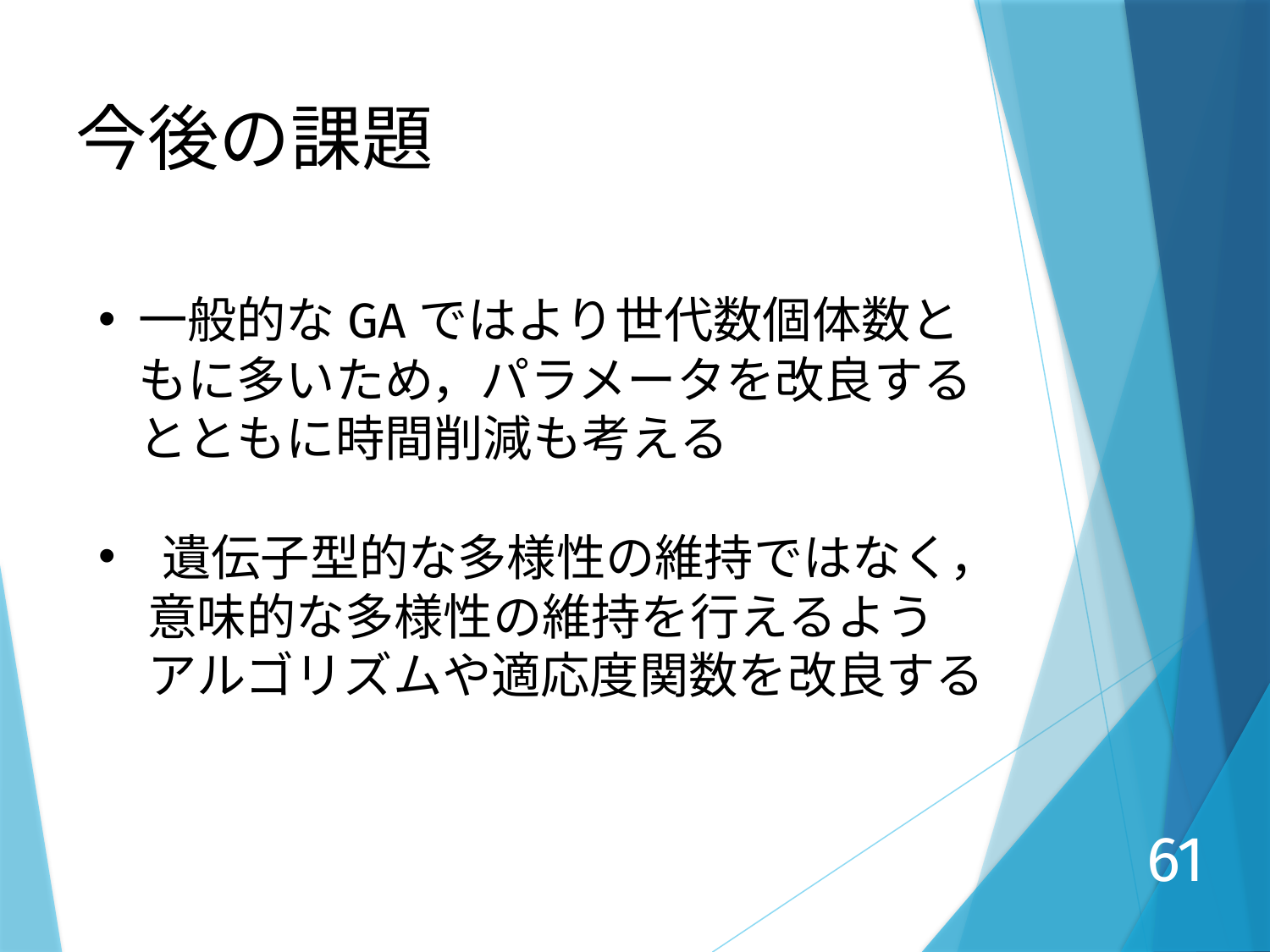

今後の課題
一般的なGAではより世代数個体数ともに多いため，パラメータを改良するとともに時間削減も考える

遺伝子型的な多様性の維持ではなく，
　意味的な多様性の維持を行えるよう
　アルゴリズムや適応度関数を改良する
61